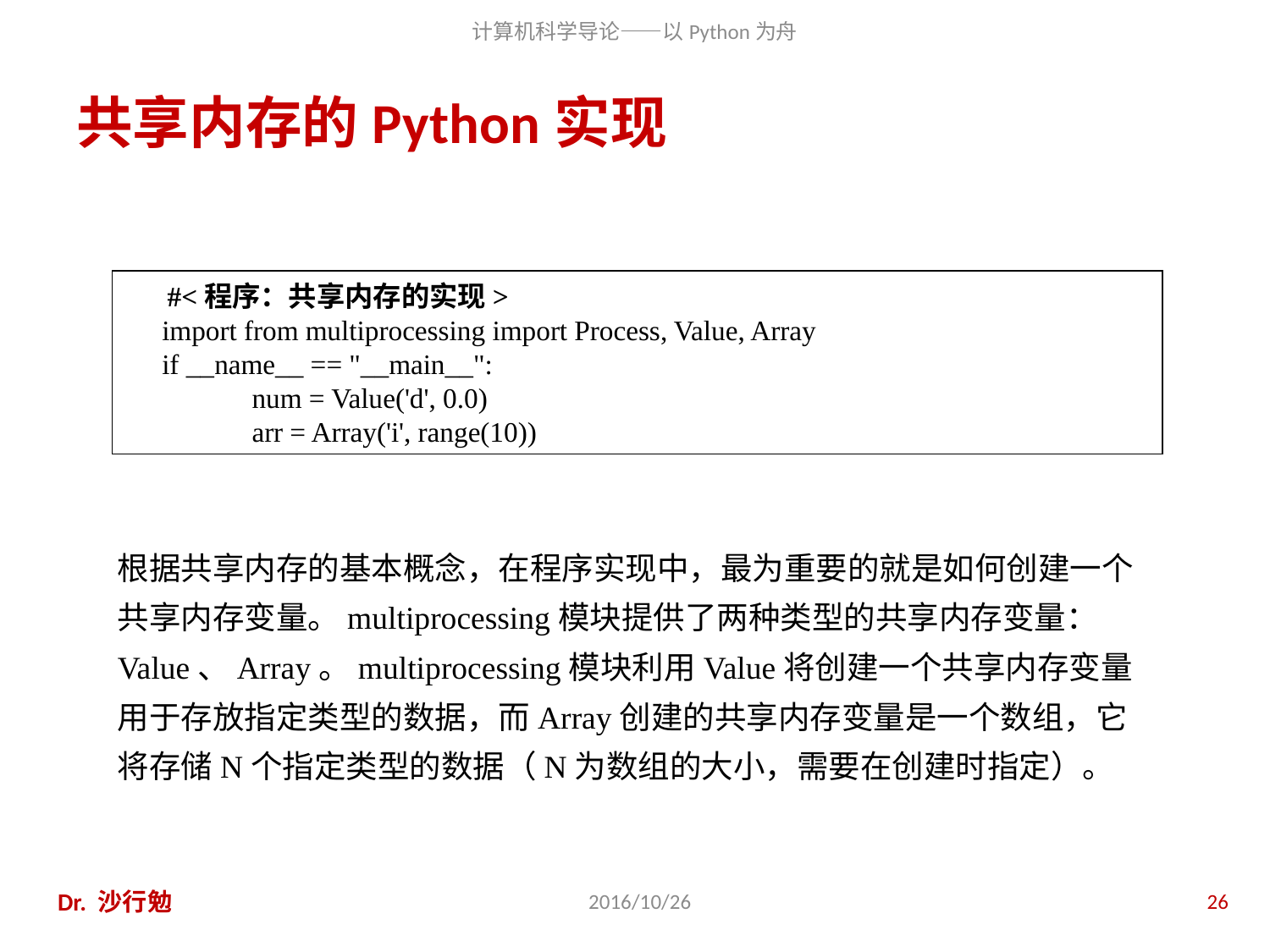

# 共享内存的Python实现
#<程序：共享内存的实现>
import from multiprocessing import Process, Value, Array
if __name__ == "__main__":
	num = Value('d', 0.0)
	arr = Array('i', range(10))
根据共享内存的基本概念，在程序实现中，最为重要的就是如何创建一个共享内存变量。multiprocessing模块提供了两种类型的共享内存变量：Value、Array。multiprocessing模块利用Value将创建一个共享内存变量用于存放指定类型的数据，而Array创建的共享内存变量是一个数组，它将存储N个指定类型的数据（N为数组的大小，需要在创建时指定）。
Dr. 沙行勉
2016/10/26
26